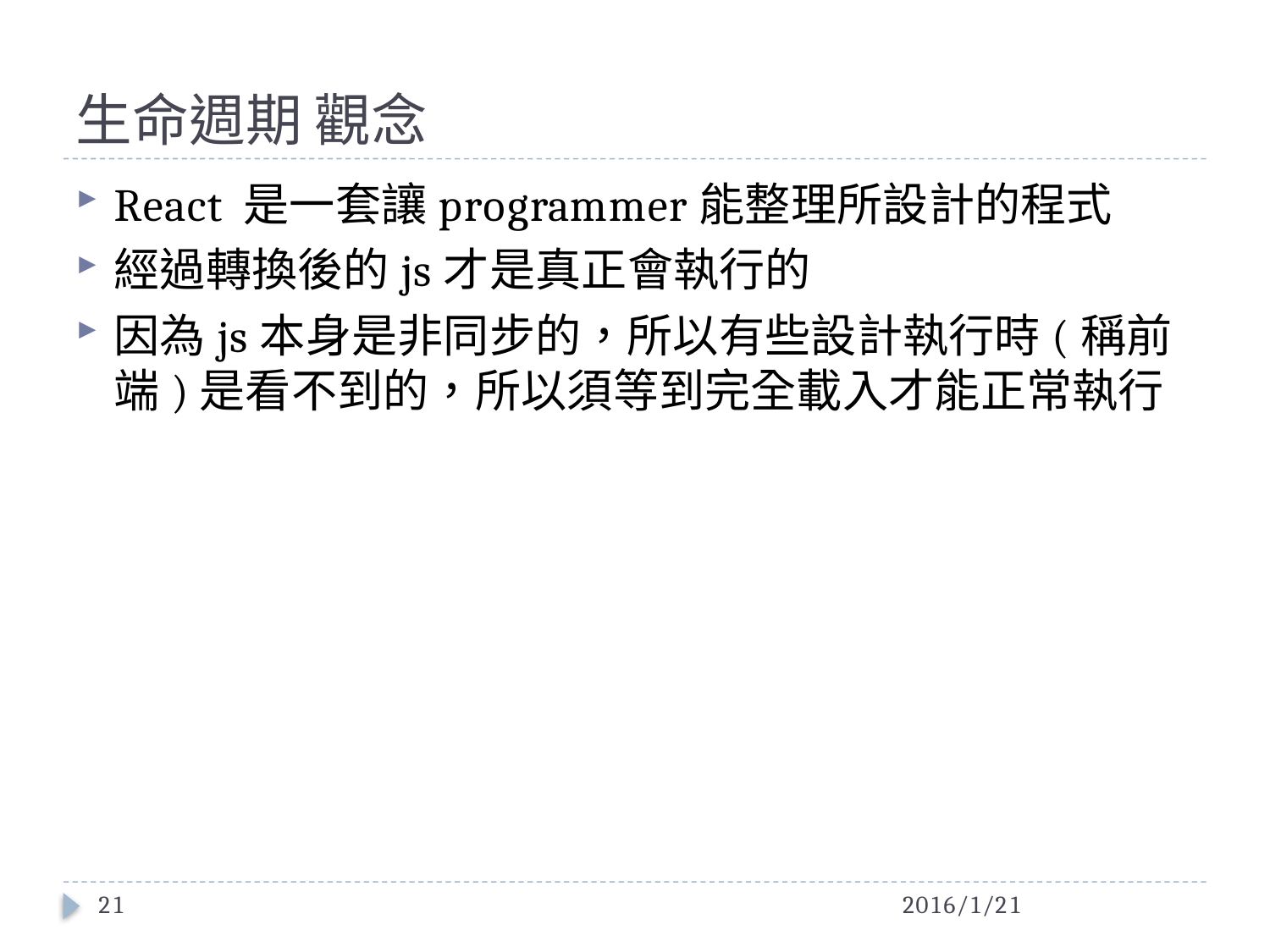

# 生命週期 觀念
React 是一套讓programmer能整理所設計的程式
經過轉換後的js才是真正會執行的
因為js本身是非同步的，所以有些設計執行時(稱前端)是看不到的，所以須等到完全載入才能正常執行
21
2016/1/21